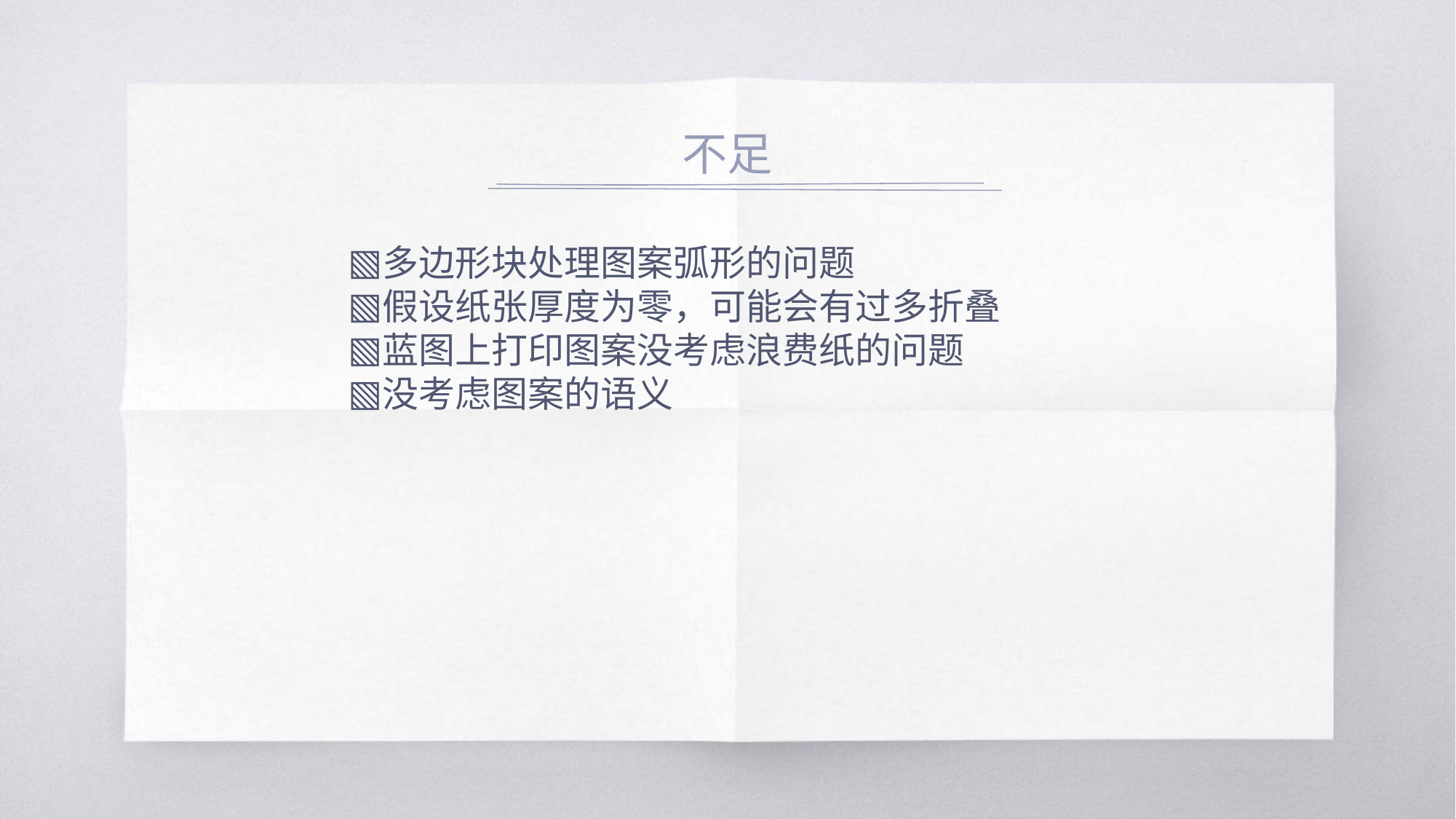

# 不足
多边形块处理图案弧形的问题
假设纸张厚度为零，可能会有过多折叠
蓝图上打印图案没考虑浪费纸的问题
没考虑图案的语义